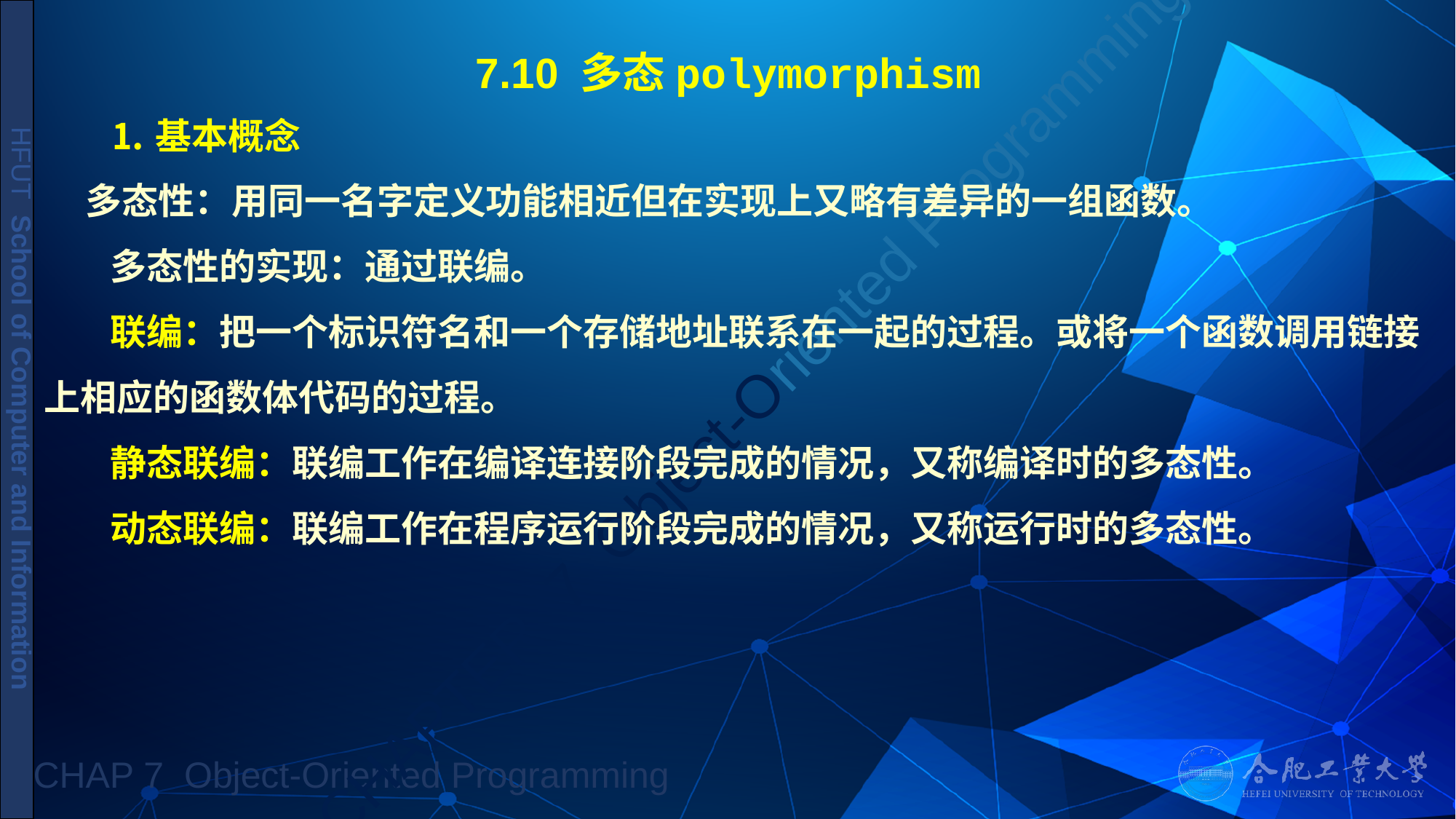

# 7.10 多态polymorphism
        ⒈基本概念
    多态性：用同一名字定义功能相近但在实现上又略有差异的一组函数。
       多态性的实现：通过联编。
       联编：把一个标识符名和一个存储地址联系在一起的过程。或将一个函数调用链接上相应的函数体代码的过程。
       静态联编：联编工作在编译连接阶段完成的情况，又称编译时的多态性。
       动态联编：联编工作在程序运行阶段完成的情况，又称运行时的多态性。